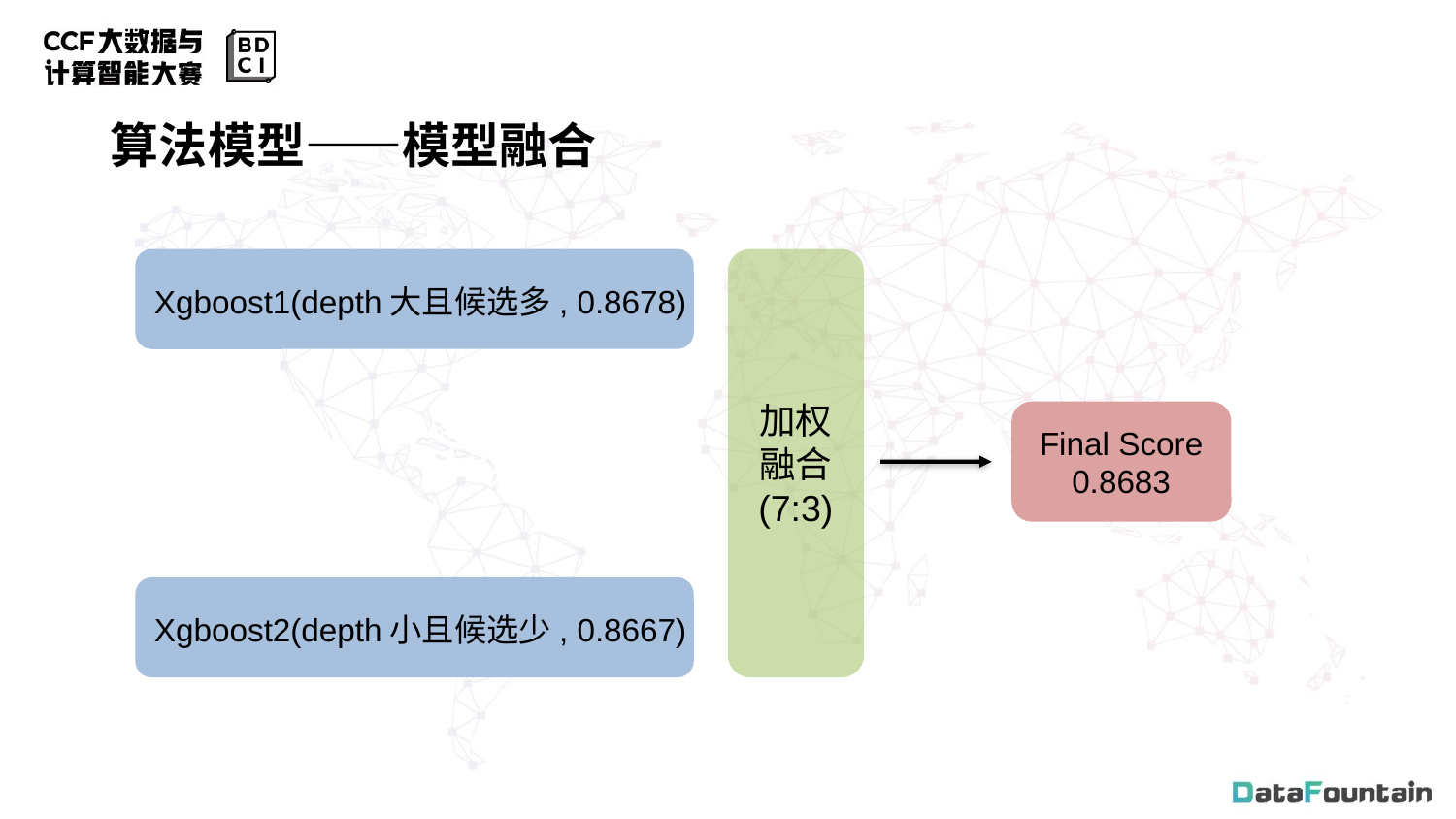

算法模型——模型融合

加权融合
(7:3)
Xgboost1(depth大且候选多, 0.8678)
Final Score
0.8683

Xgboost2(depth小且候选少, 0.8667)